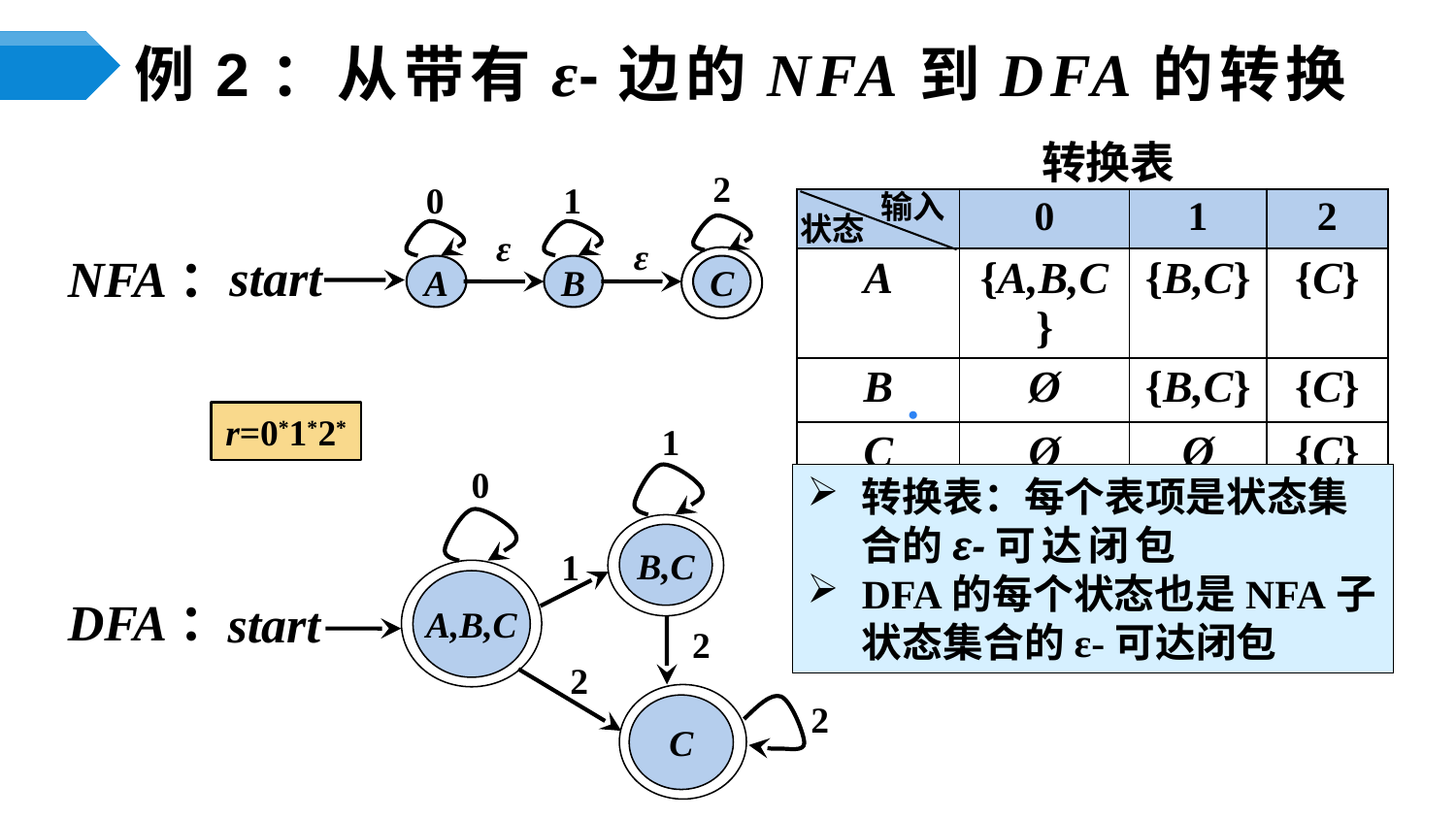

# 例2：从带有ε-边的NFA到DFA的转换
转换表
输入
状态
●
2
0
1
|  | 0 | 1 | 2 |
| --- | --- | --- | --- |
| A | {A,B,C} | {B,C} | {C} |
| B | Ø | {B,C} | {C} |
| C | Ø | Ø | {C} |

ε
ε
NFA：

A
B
C
start

r=0*1*2*
1

0

转换表：每个表项是状态集合的ε-可达闭包
DFA的每个状态也是NFA子状态集合的ε-可达闭包

B,C
1

A,B,C
DFA：
start

2
2

C

2